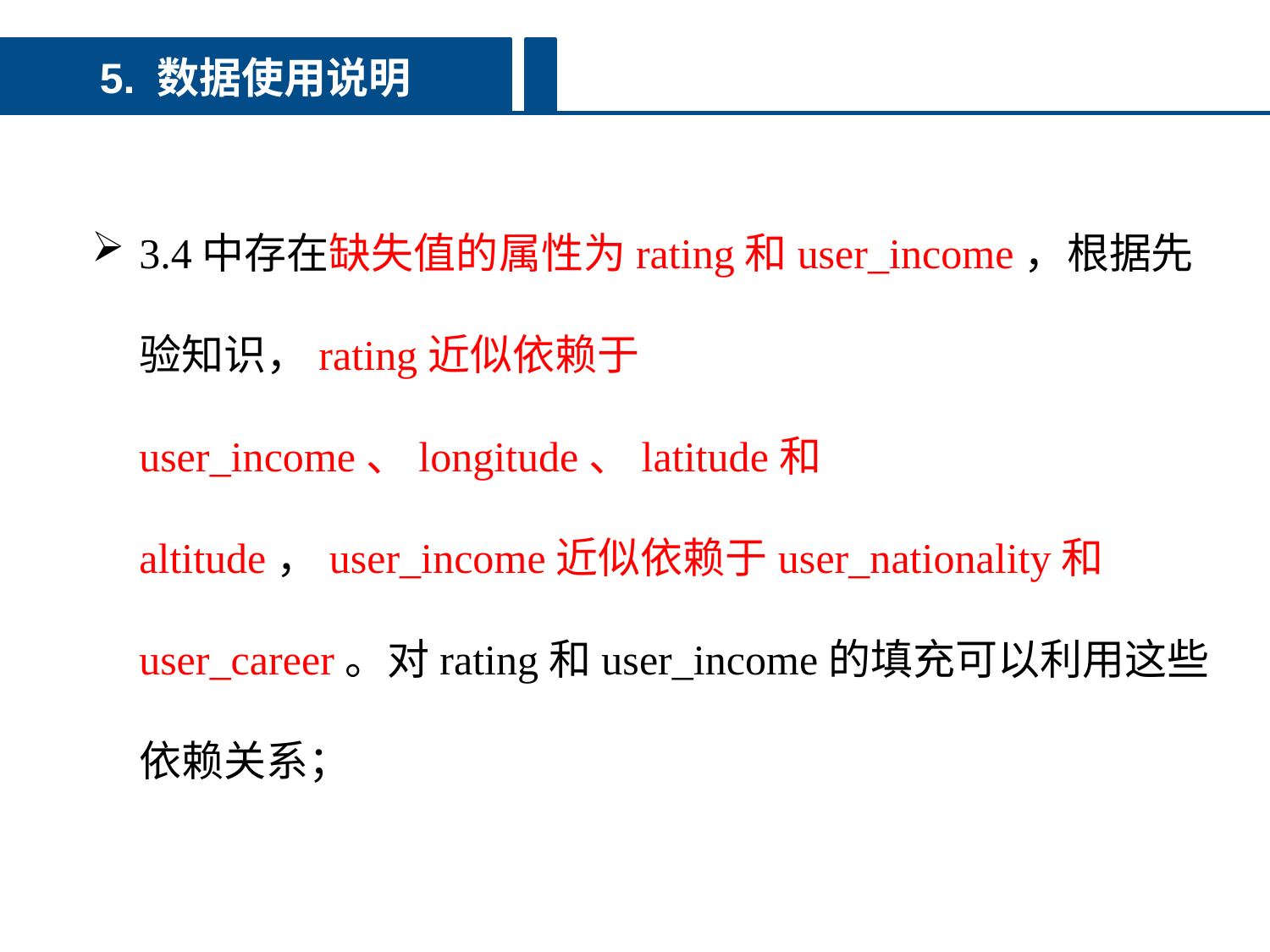

5. 数据使用说明

3.4中存在缺失值的属性为rating和user_income，根据先验知识，rating近似依赖于user_income、longitude、latitude和altitude，user_income近似依赖于user_nationality和user_career。对rating和user_income的填充可以利用这些依赖关系；